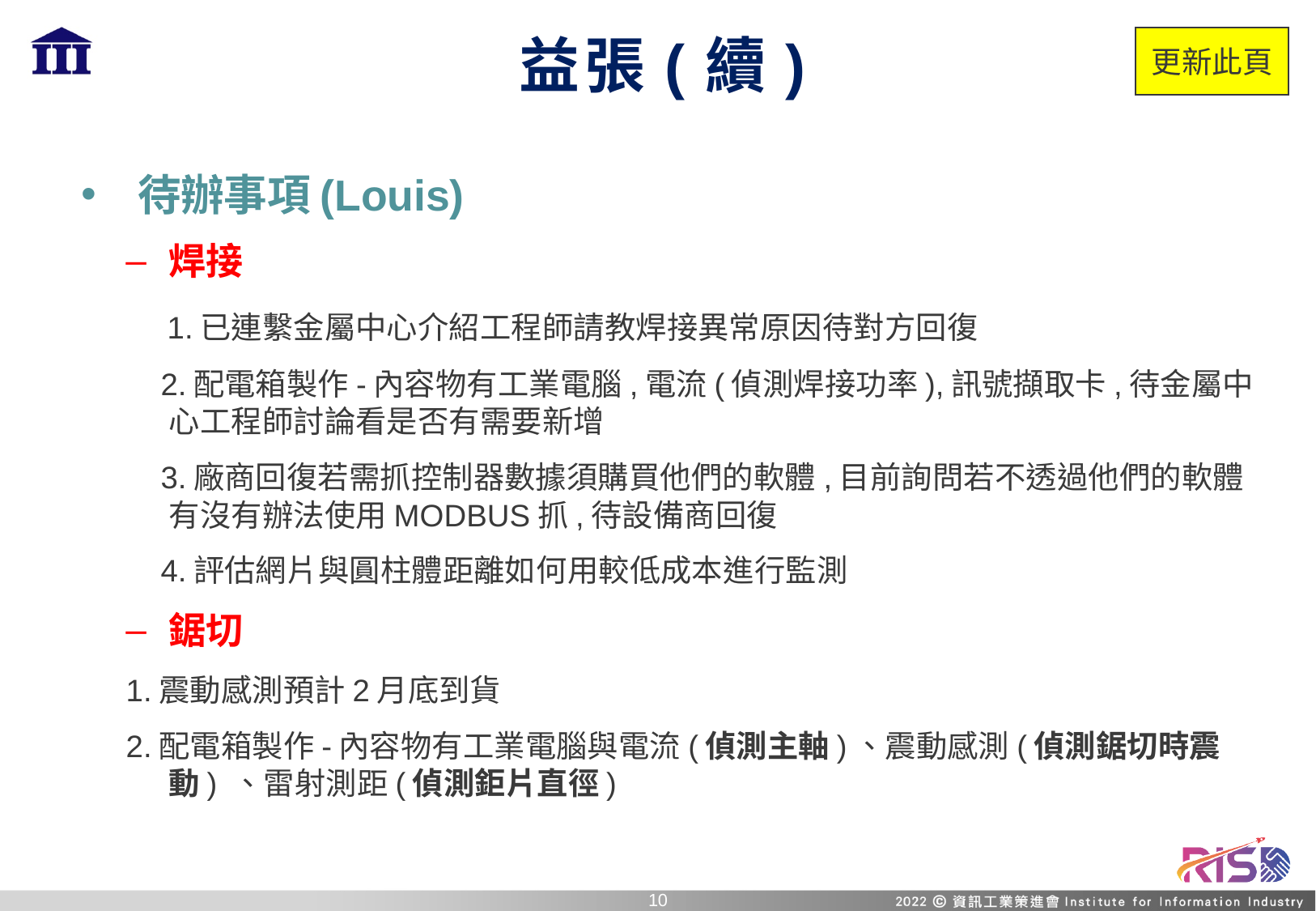

# 益張(續)
更新此頁
待辦事項(Louis)
焊接
    1.已連繫金屬中心介紹工程師請教焊接異常原因待對方回復
    2.配電箱製作-內容物有工業電腦,電流(偵測焊接功率),訊號擷取卡,待金屬中心工程師討論看是否有需要新增
    3.廠商回復若需抓控制器數據須購買他們的軟體,目前詢問若不透過他們的軟體有沒有辦法使用MODBUS抓,待設備商回復
    4.評估網片與圓柱體距離如何用較低成本進行監測
鋸切
1.震動感測預計2月底到貨
2.配電箱製作-內容物有工業電腦與電流(偵測主軸)、震動感測(偵測鋸切時震動) 、雷射測距(偵測鉅片直徑)
10